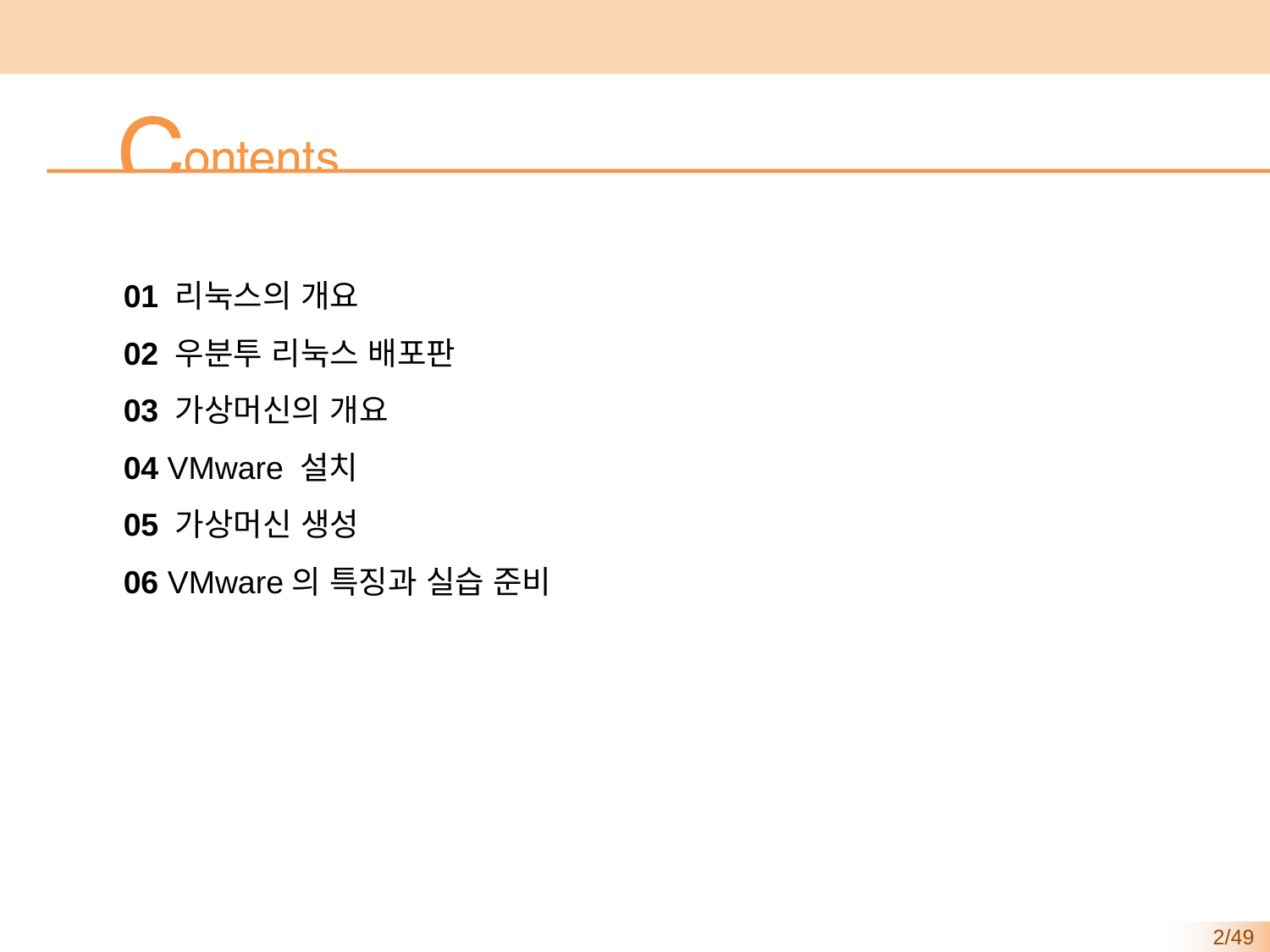

01 리눅스의 개요
02 우분투 리눅스 배포판
03 가상머신의 개요
04 VMware 설치
05 가상머신 생성
06 VMware의 특징과 실습 준비